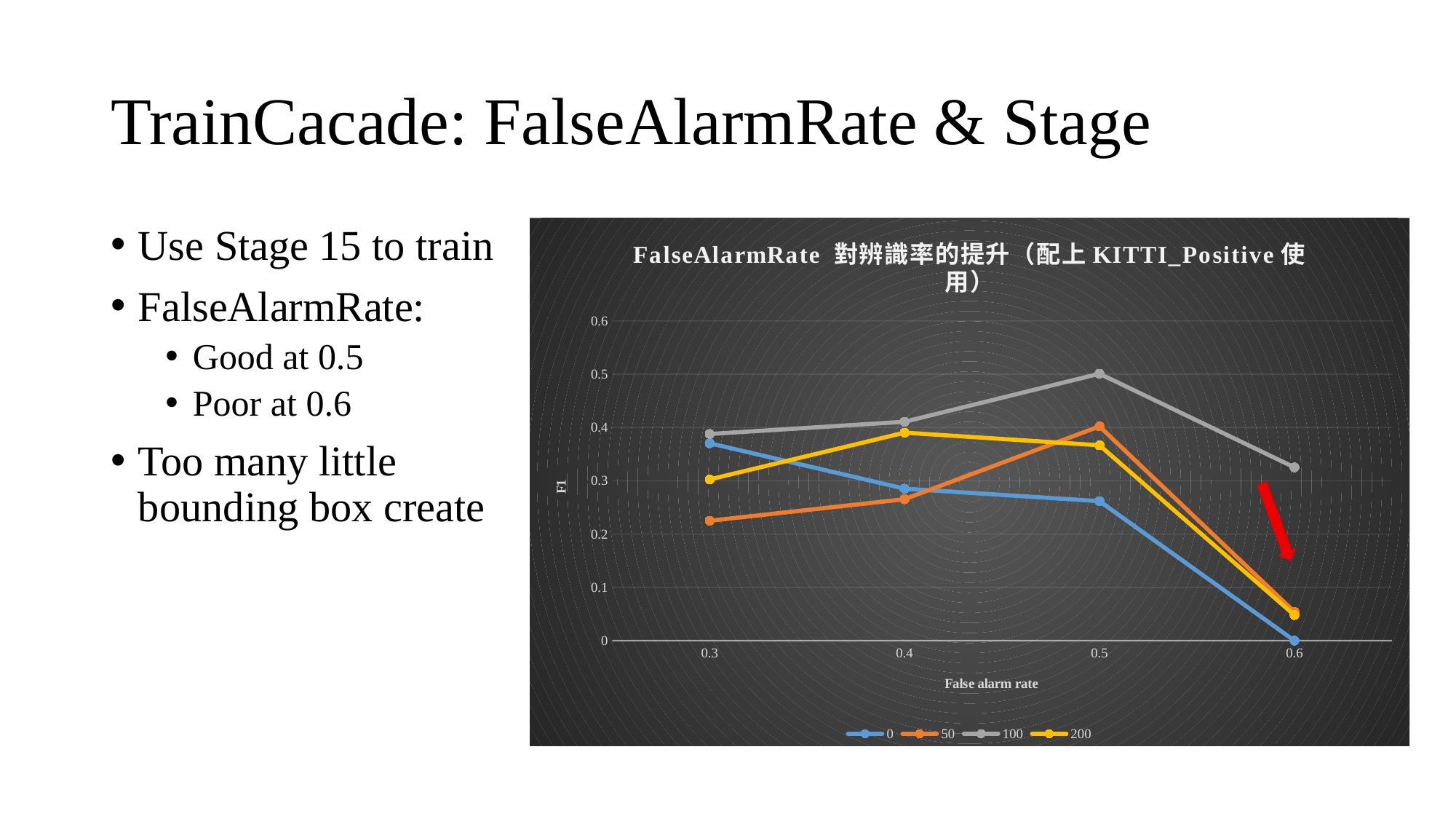

# TrainCacade: FalseAlarmRate & Stage
Use Stage 15 to train
FalseAlarmRate:
Good at 0.5
Poor at 0.6
Too many little bounding box create

### Chart: FalseAlarmRate 對辨識率的提升（配上KITTI_Positive使用）

| Category | 0 | 50 | 100 | 200 |
|---|---|---|---|---|
| 0.3 | 0.370397 | 0.2248914 | 0.3877955 | 0.3024739 |
| 0.4 | 0.2851593 | 0.26531895 | 0.41078005 | 0.3903638 |
| 0.5 | 0.2617025 | 0.40209555 | 0.5009776 | 0.36661965 |
| 0.6 | 0.0 | 0.05395189 | 0.3252696 | 0.047996275 |